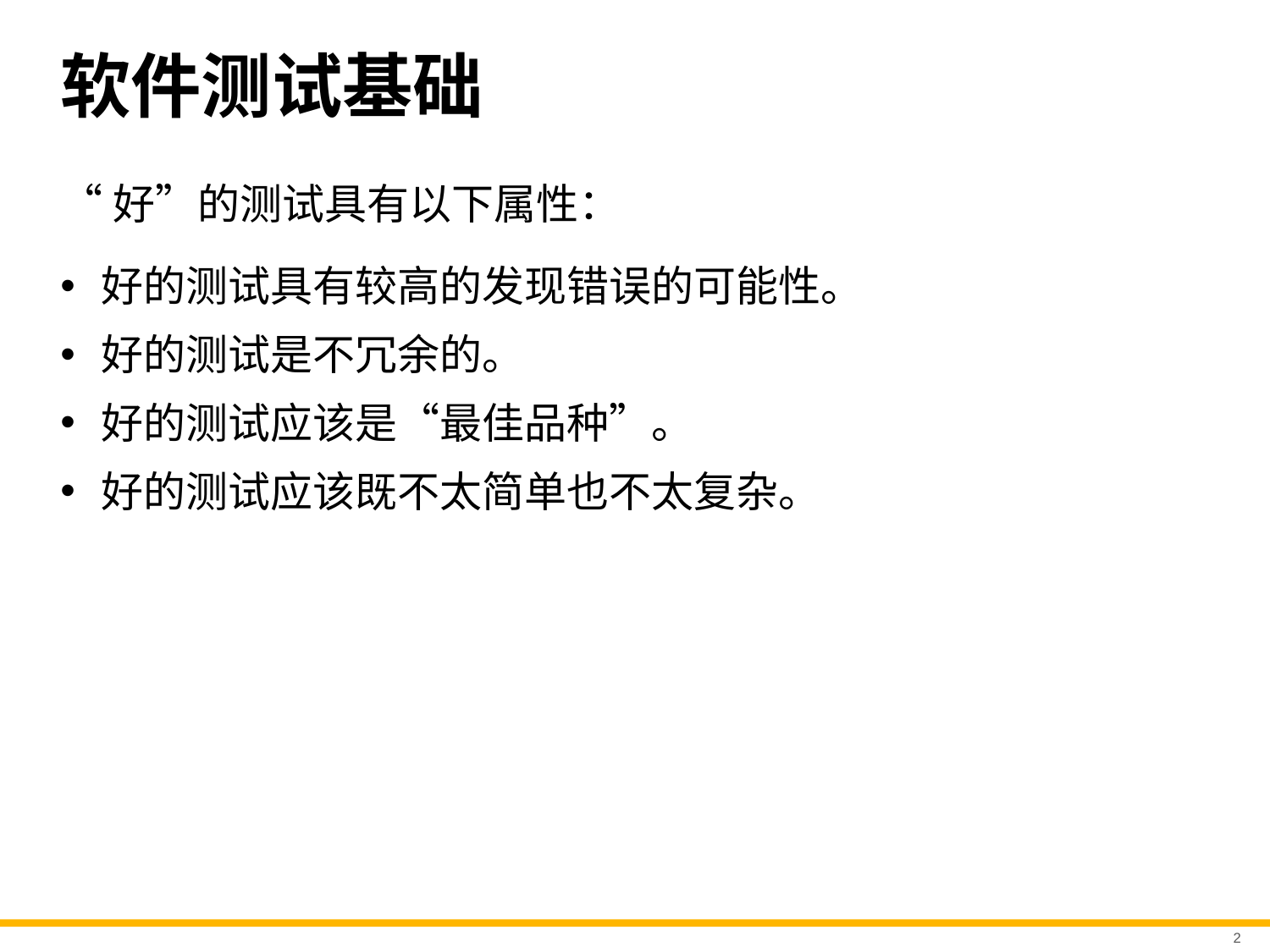

# 软件测试基础
“好”的测试具有以下属性：
好的测试具有较高的发现错误的可能性。
好的测试是不冗余的。
好的测试应该是“最佳品种”。
好的测试应该既不太简单也不太复杂。
2